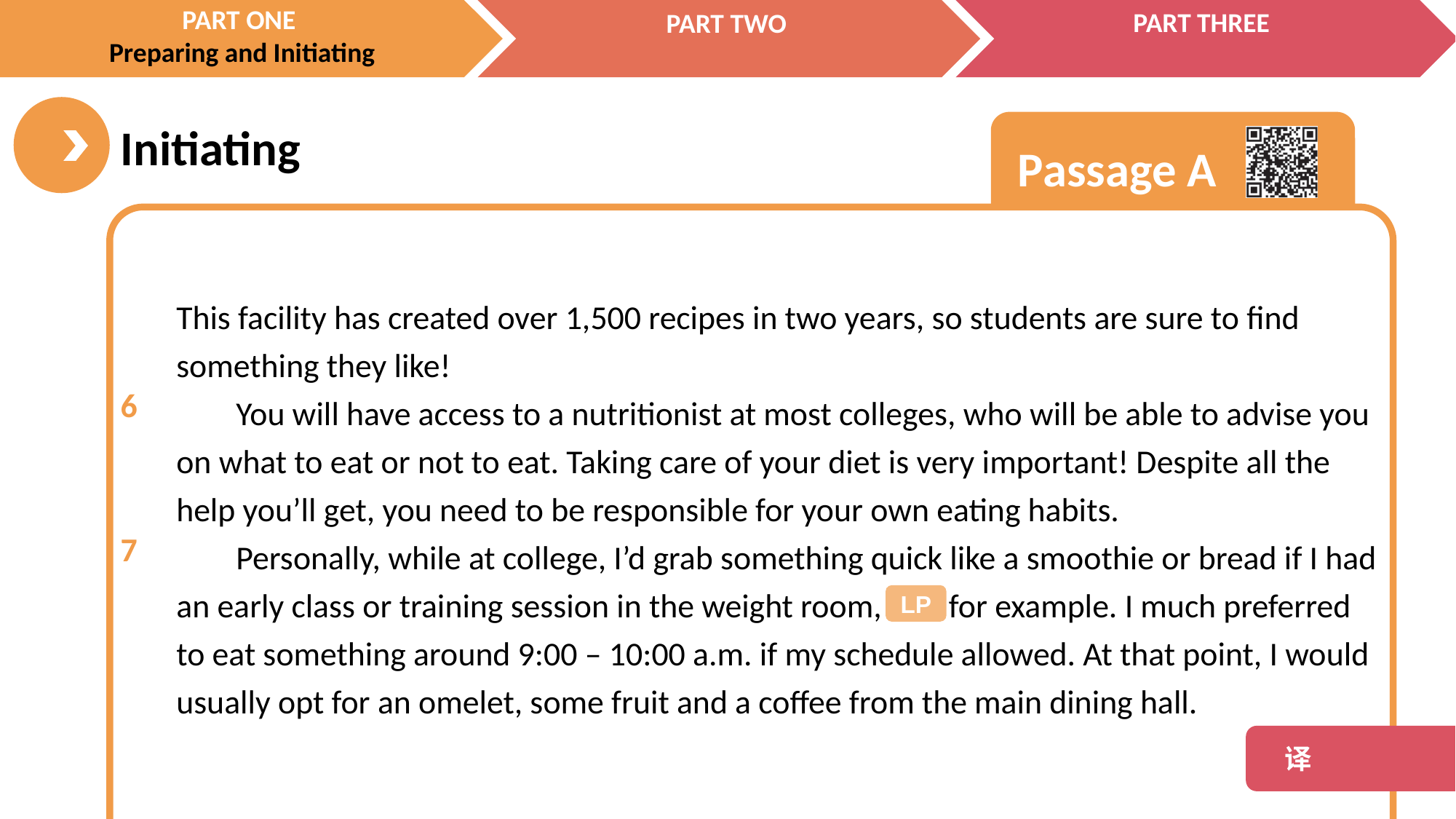

6

7

This facility has created over 1,500 recipes in two years, so students are sure to find something they like!
        You will have access to a nutritionist at most colleges, who will be able to advise you on what to eat or not to eat. Taking care of your diet is very important! Despite all the help you’ll get, you need to be responsible for your own eating habits.
        Personally, while at college, I’d grab something quick like a smoothie or bread if I had an early class or training session in the weight room,         for example. I much preferred to eat something around 9:00 – 10:00 a.m. if my schedule allowed. At that point, I would usually opt for an omelet, some fruit and a coffee from the main dining hall.
LP
   译